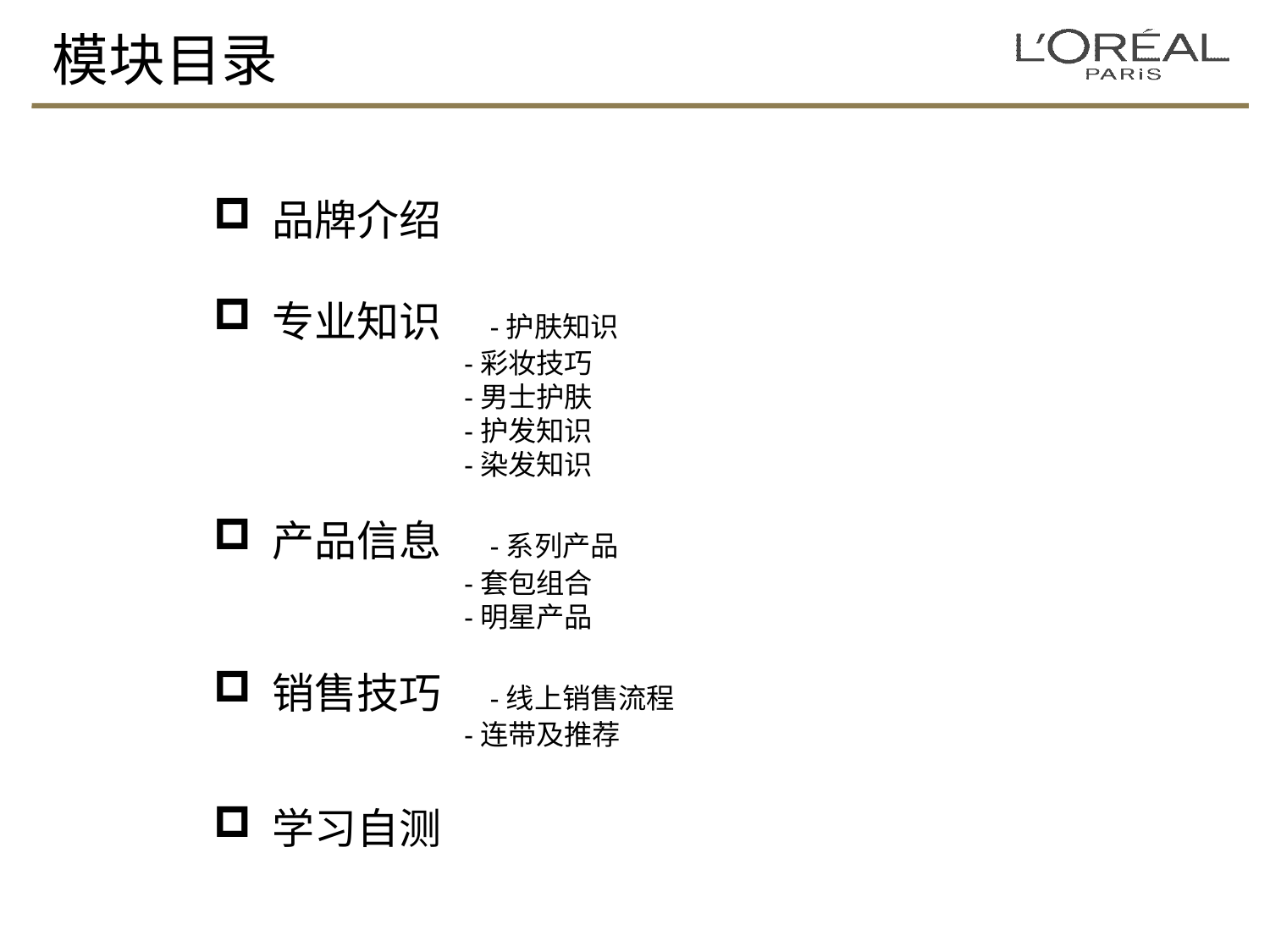

模块目录

 品牌介绍

 专业知识    -护肤知识
                                -彩妆技巧
                                -男士护肤
                                -护发知识
                                -染发知识

 产品信息    -系列产品
                                -套包组合
                                -明星产品

 销售技巧    -线上销售流程
                                -连带及推荐

 学习自测